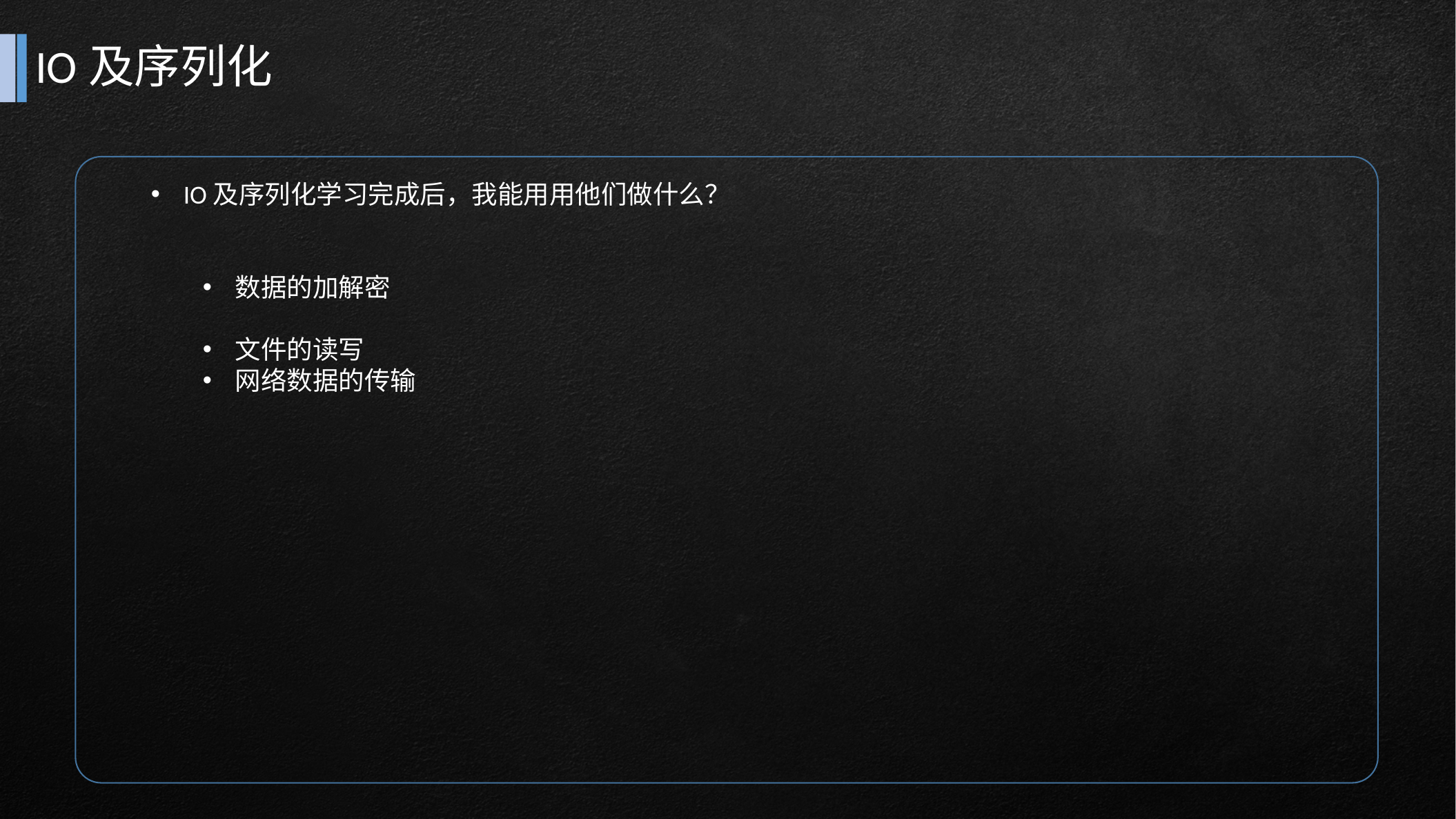

# IO及序列化

IO及序列化学习完成后，我能用用他们做什么？

数据的加解密

文件的读写
网络数据的传输